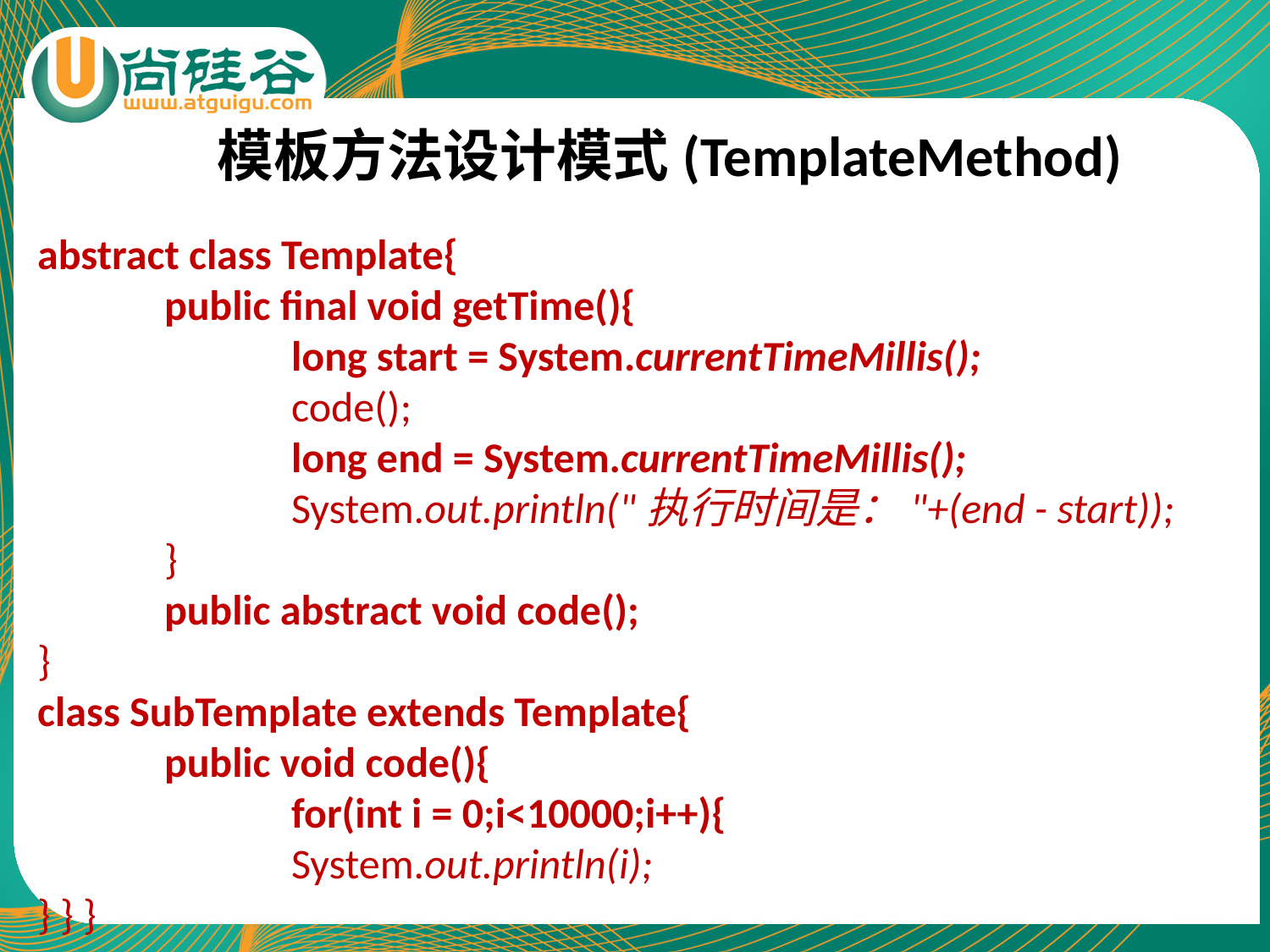

模板方法设计模式(TemplateMethod)
abstract class Template{
	public final void getTime(){
		long start = System.currentTimeMillis();
		code();
		long end = System.currentTimeMillis();
		System.out.println("执行时间是："+(end - start));
	}
	public abstract void code();
}
class SubTemplate extends Template{
	public void code(){
		for(int i = 0;i<10000;i++){
		System.out.println(i);
} } }